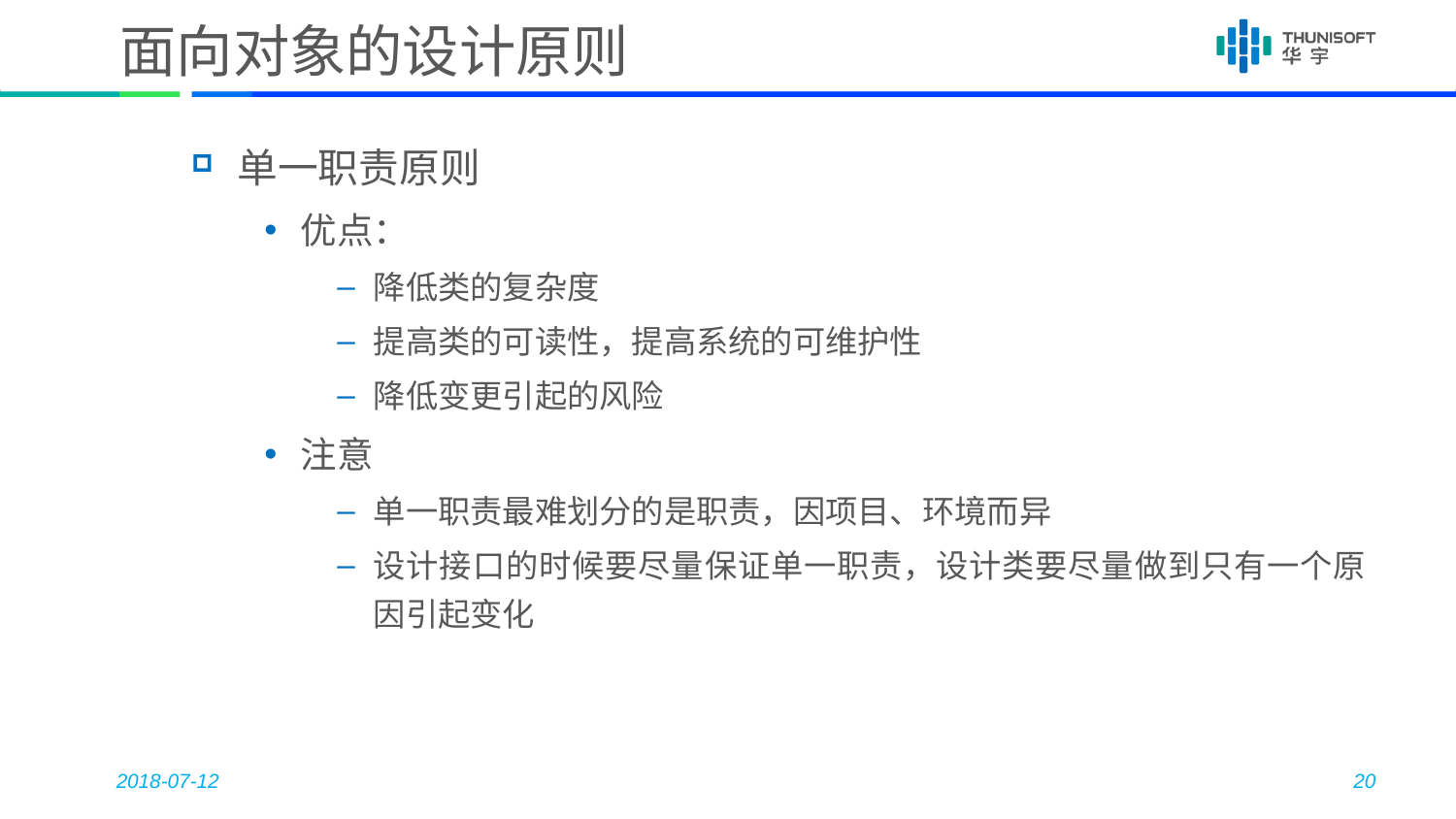

# 面向对象的设计原则
单一职责原则
优点：
降低类的复杂度
提高类的可读性，提高系统的可维护性
降低变更引起的风险
注意
单一职责最难划分的是职责，因项目、环境而异
设计接口的时候要尽量保证单一职责，设计类要尽量做到只有一个原因引起变化

2018-07-12
20